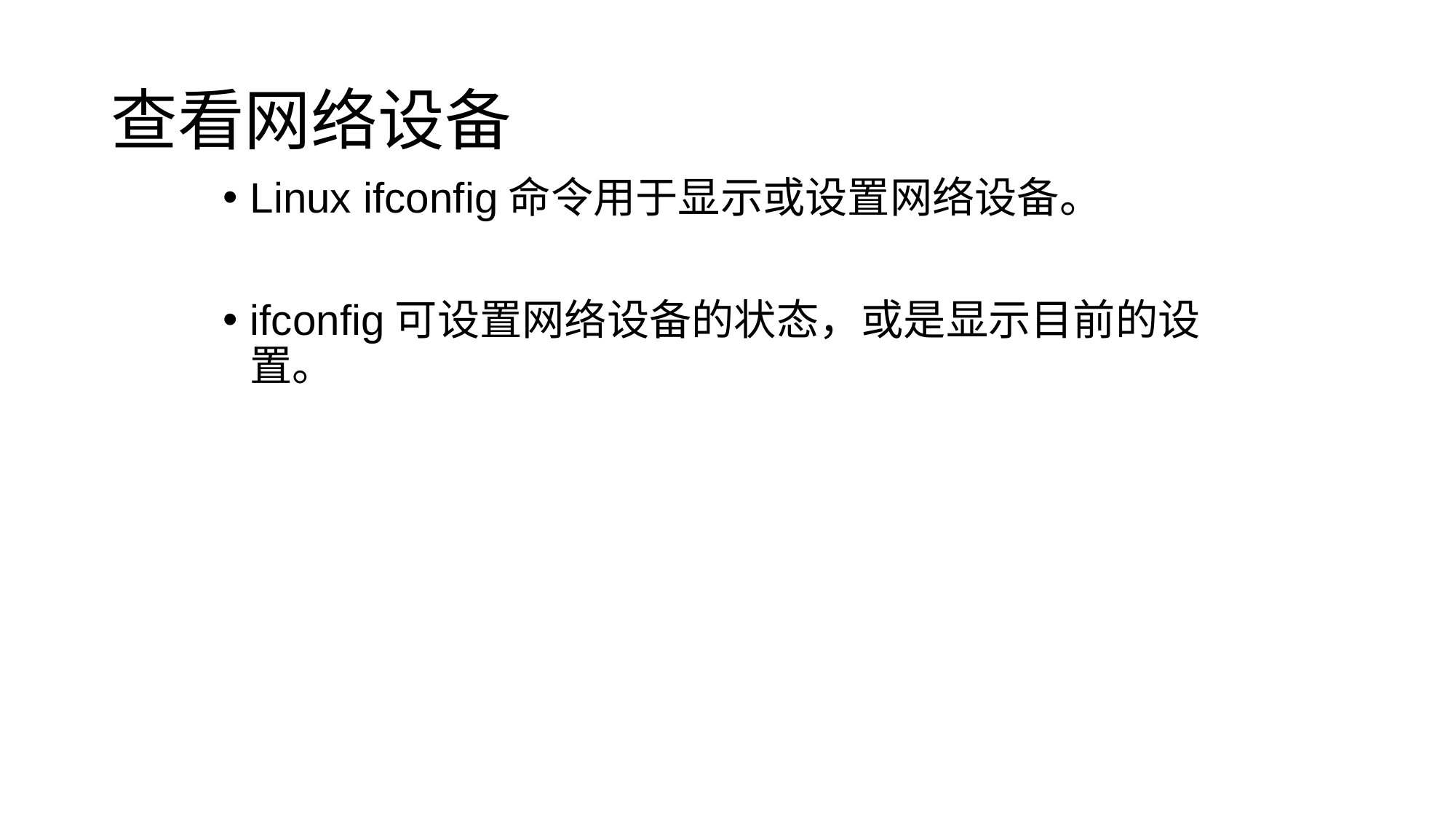

# 查看网络设备
Linux ifconfig命令用于显示或设置网络设备。

ifconfig可设置网络设备的状态，或是显示目前的设置。